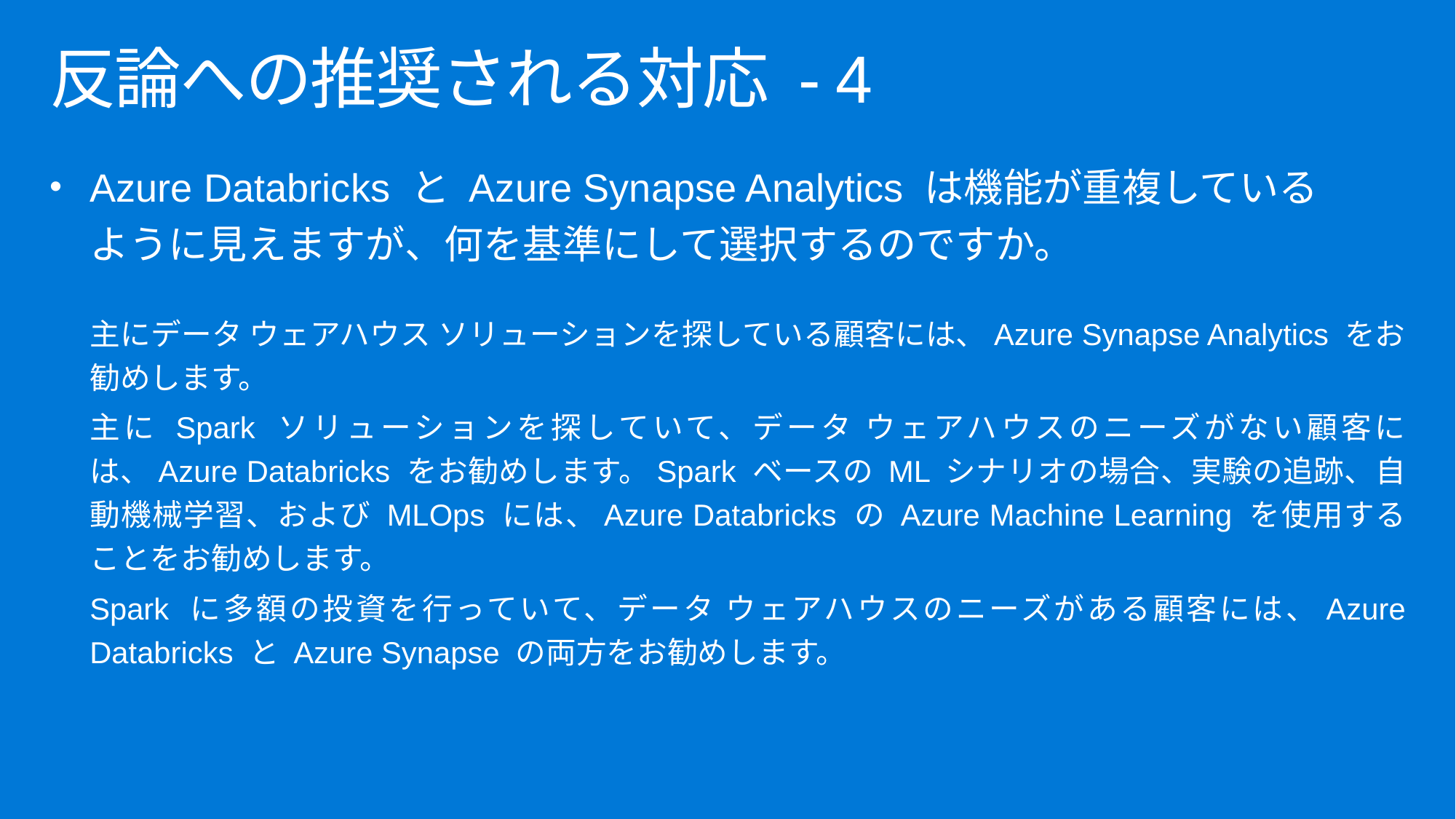

# 反論への推奨される対応 - 4
Azure Databricks と Azure Synapse Analytics は機能が重複している
ように見えますが、何を基準にして選択するのですか。

主にデータ ウェアハウス ソリューションを探している顧客には、Azure Synapse Analytics をお勧めします。
主に Spark ソリューションを探していて、データ ウェアハウスのニーズがない顧客には、Azure Databricks をお勧めします。Spark ベースの ML シナリオの場合、実験の追跡、自動機械学習、および MLOps には、Azure Databricks の Azure Machine Learning を使用することをお勧めします。
Spark に多額の投資を行っていて、データ ウェアハウスのニーズがある顧客には、Azure Databricks と Azure Synapse の両方をお勧めします。